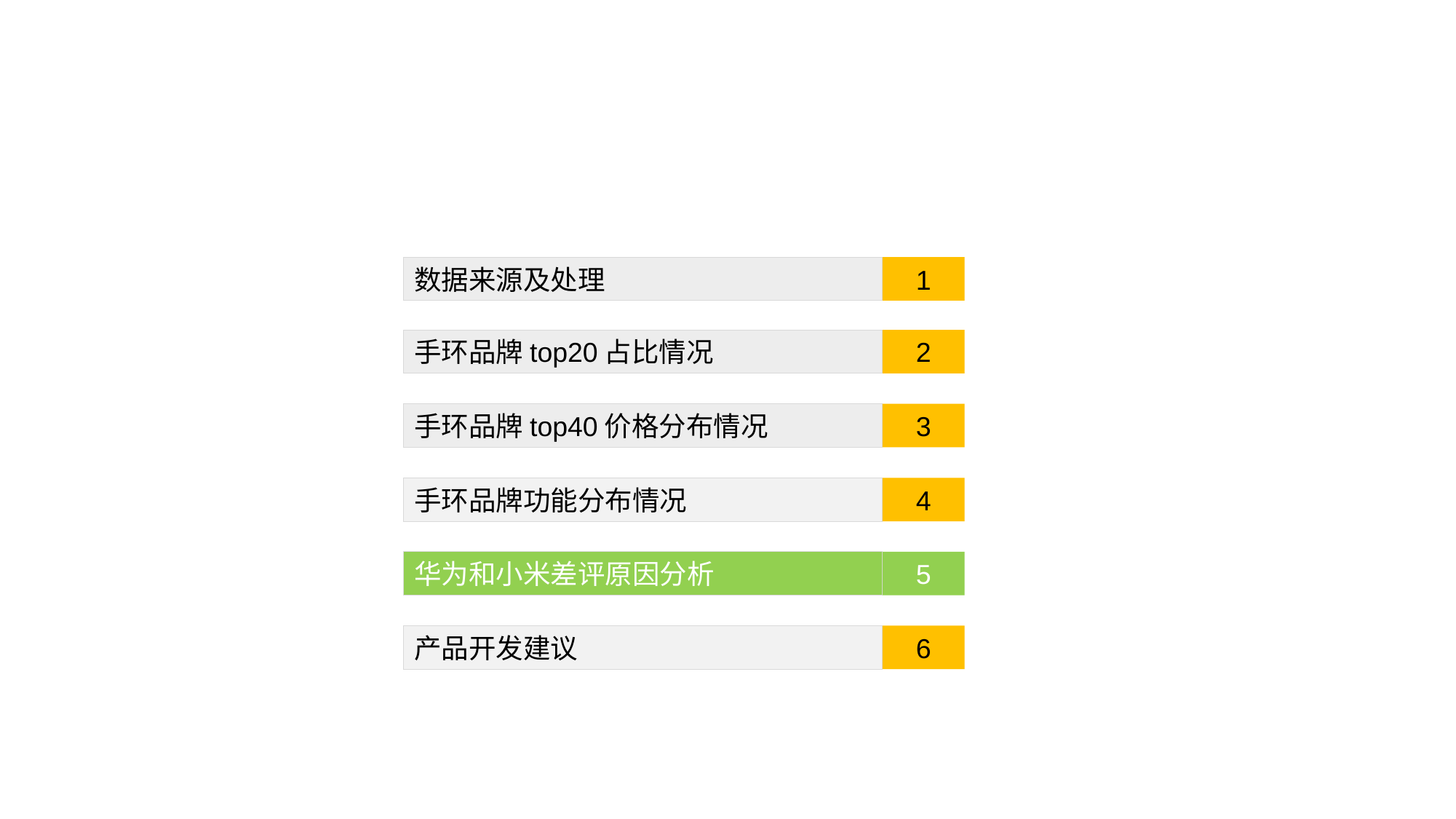

数据来源及处理
1
手环品牌top20占比情况
2
手环品牌top40价格分布情况
3
手环品牌功能分布情况
4
华为和小米差评原因分析
5
产品开发建议
6